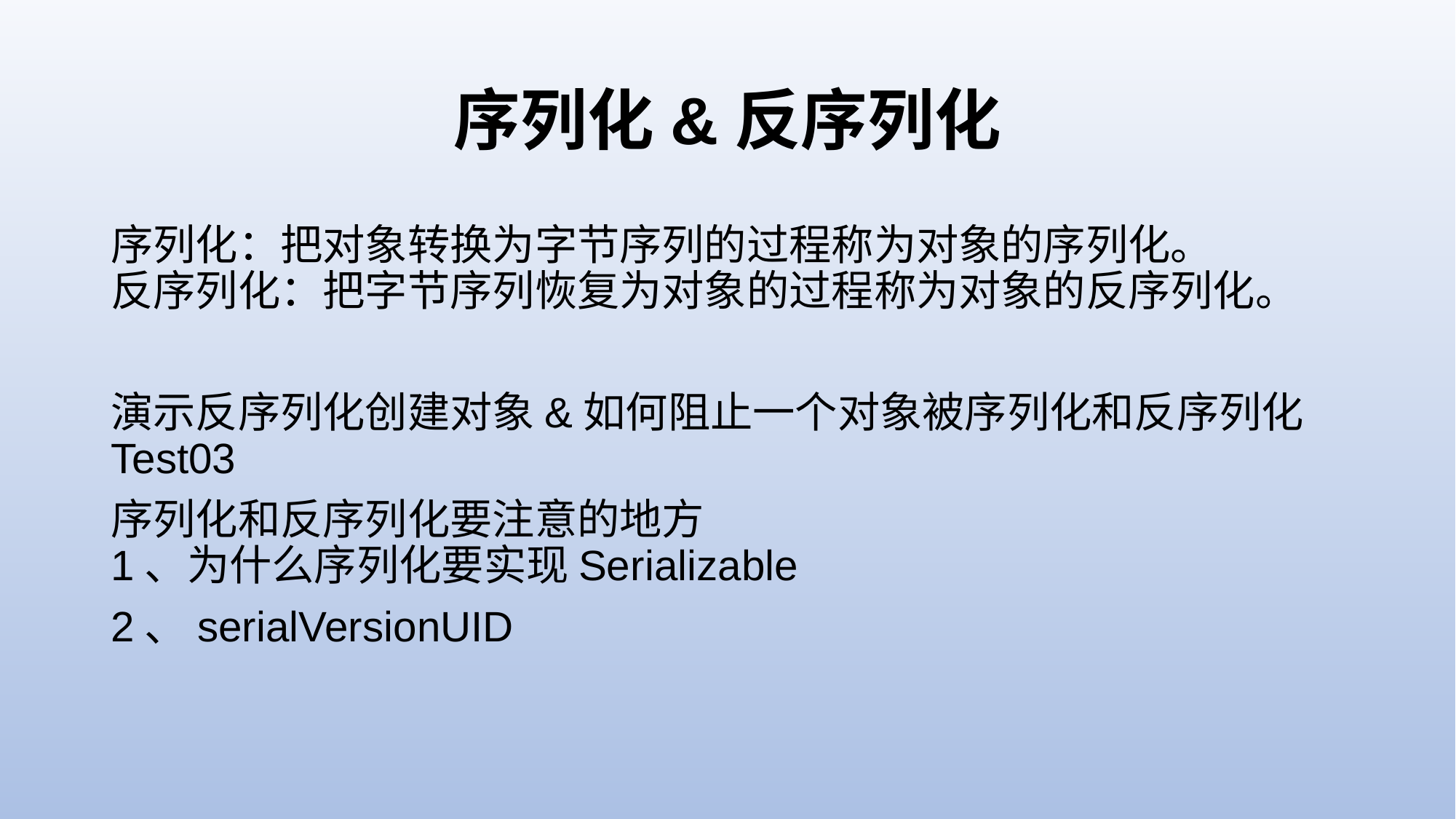

# 序列化&反序列化
序列化：把对象转换为字节序列的过程称为对象的序列化。
反序列化：把字节序列恢复为对象的过程称为对象的反序列化。

演示反序列化创建对象&如何阻止一个对象被序列化和反序列化Test03
序列化和反序列化要注意的地方
1、为什么序列化要实现Serializable
2、serialVersionUID